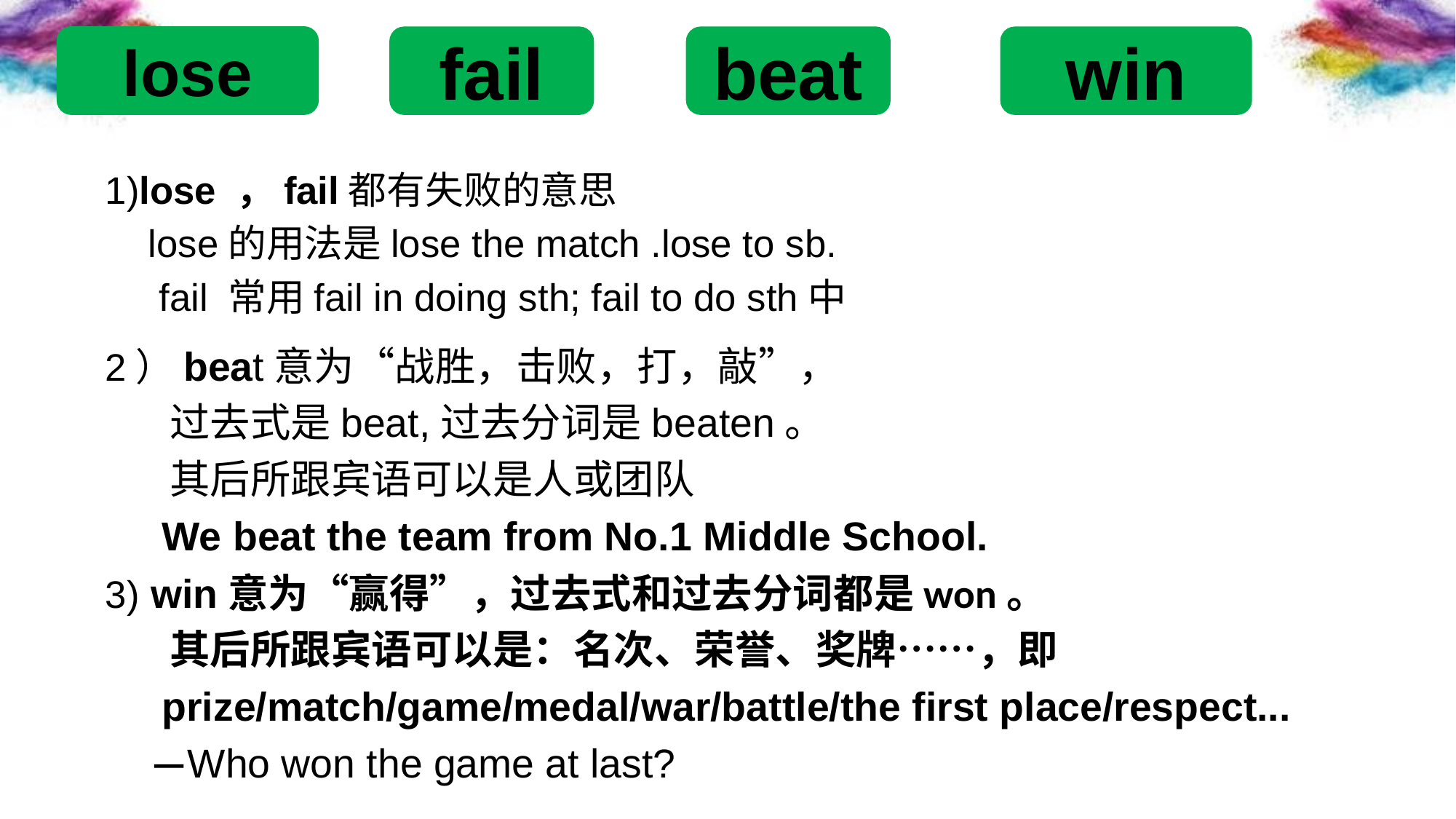

lose
fail
beat
win
1)lose ，fail都有失败的意思
    lose的用法是lose the match .lose to sb.
     fail 常用fail in doing sth; fail to do sth中

2）beat意为“战胜，击败，打，敲”，
      过去式是beat,过去分词是beaten。
      其后所跟宾语可以是人或团队
     We beat the team from No.1 Middle School.
3) win意为“赢得”，过去式和过去分词都是won。
      其后所跟宾语可以是：名次、荣誉、奖牌……，即
     prize/match/game/medal/war/battle/the first place/respect...
     —Who won the game at last?